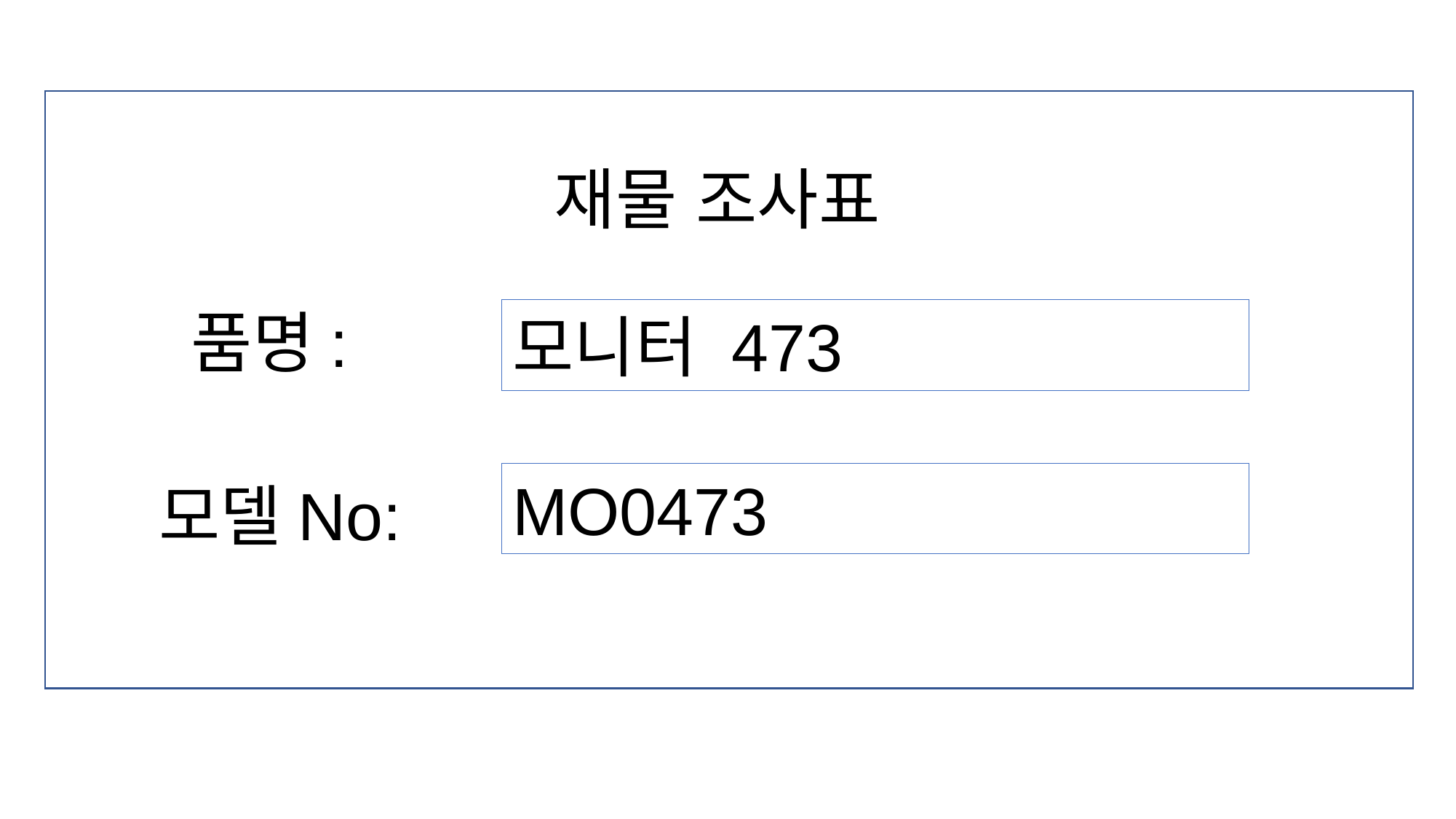

재물 조사표
품명:
모니터 473
MO0473
모델No: